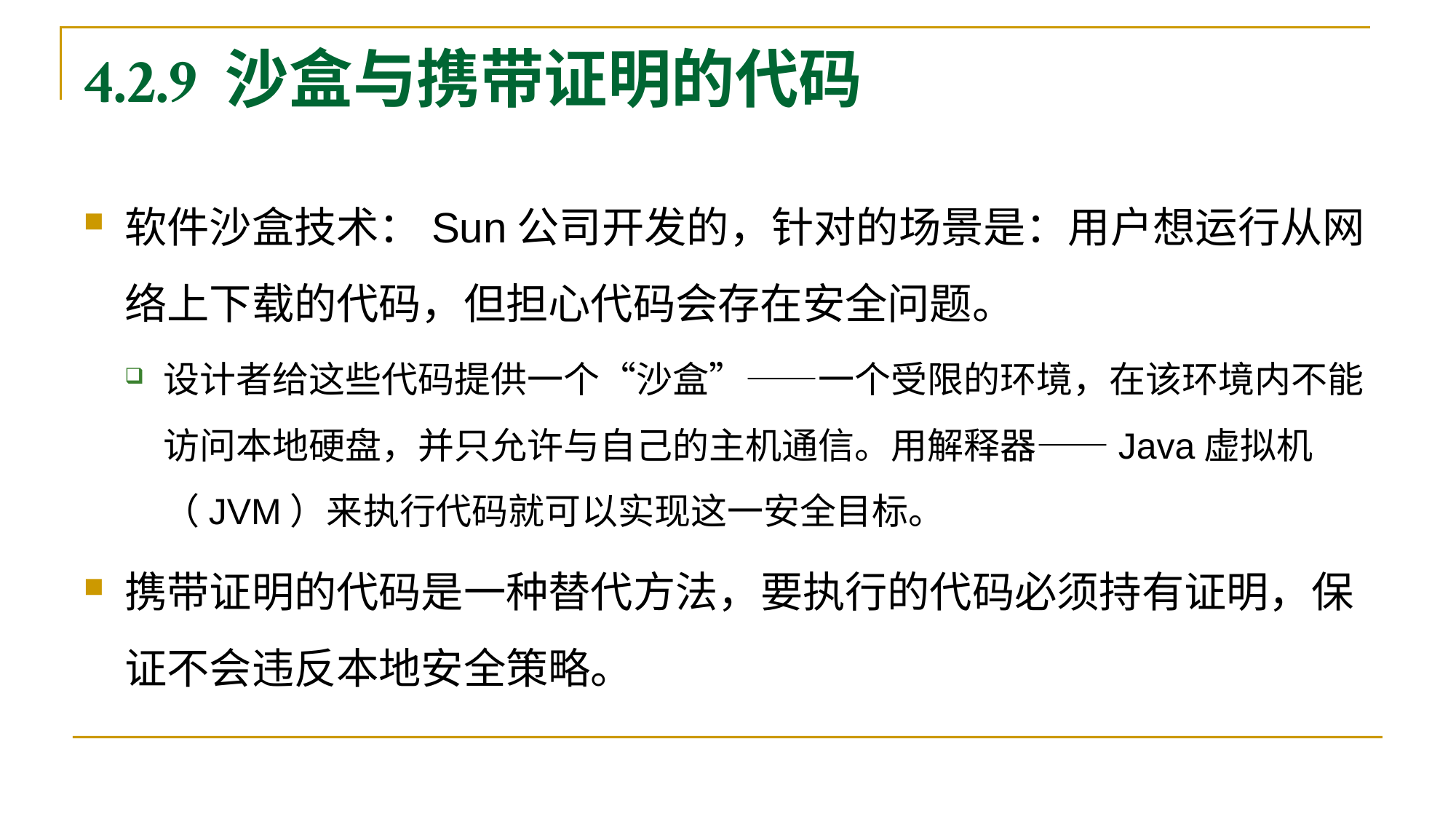

# 4.2.9 沙盒与携带证明的代码
软件沙盒技术：Sun公司开发的，针对的场景是：用户想运行从网络上下载的代码，但担心代码会存在安全问题。
设计者给这些代码提供一个“沙盒”——一个受限的环境，在该环境内不能访问本地硬盘，并只允许与自己的主机通信。用解释器——Java虚拟机（JVM）来执行代码就可以实现这一安全目标。
携带证明的代码是一种替代方法，要执行的代码必须持有证明，保证不会违反本地安全策略。